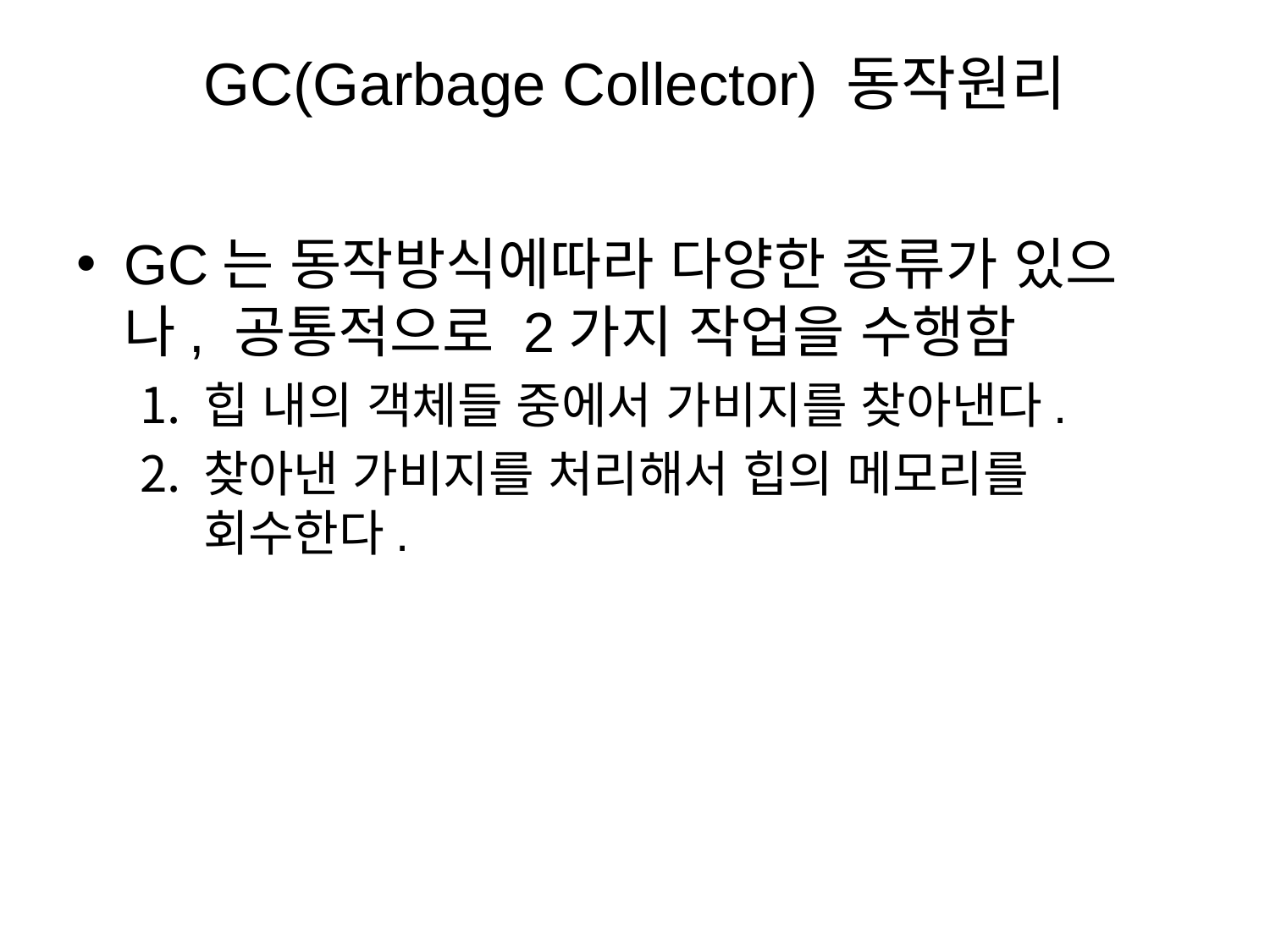

# GC(Garbage Collector) 동작원리
GC는 동작방식에따라 다양한 종류가 있으나, 공통적으로 2가지 작업을 수행함
힙 내의 객체들 중에서 가비지를 찾아낸다.
찾아낸 가비지를 처리해서 힙의 메모리를 회수한다.